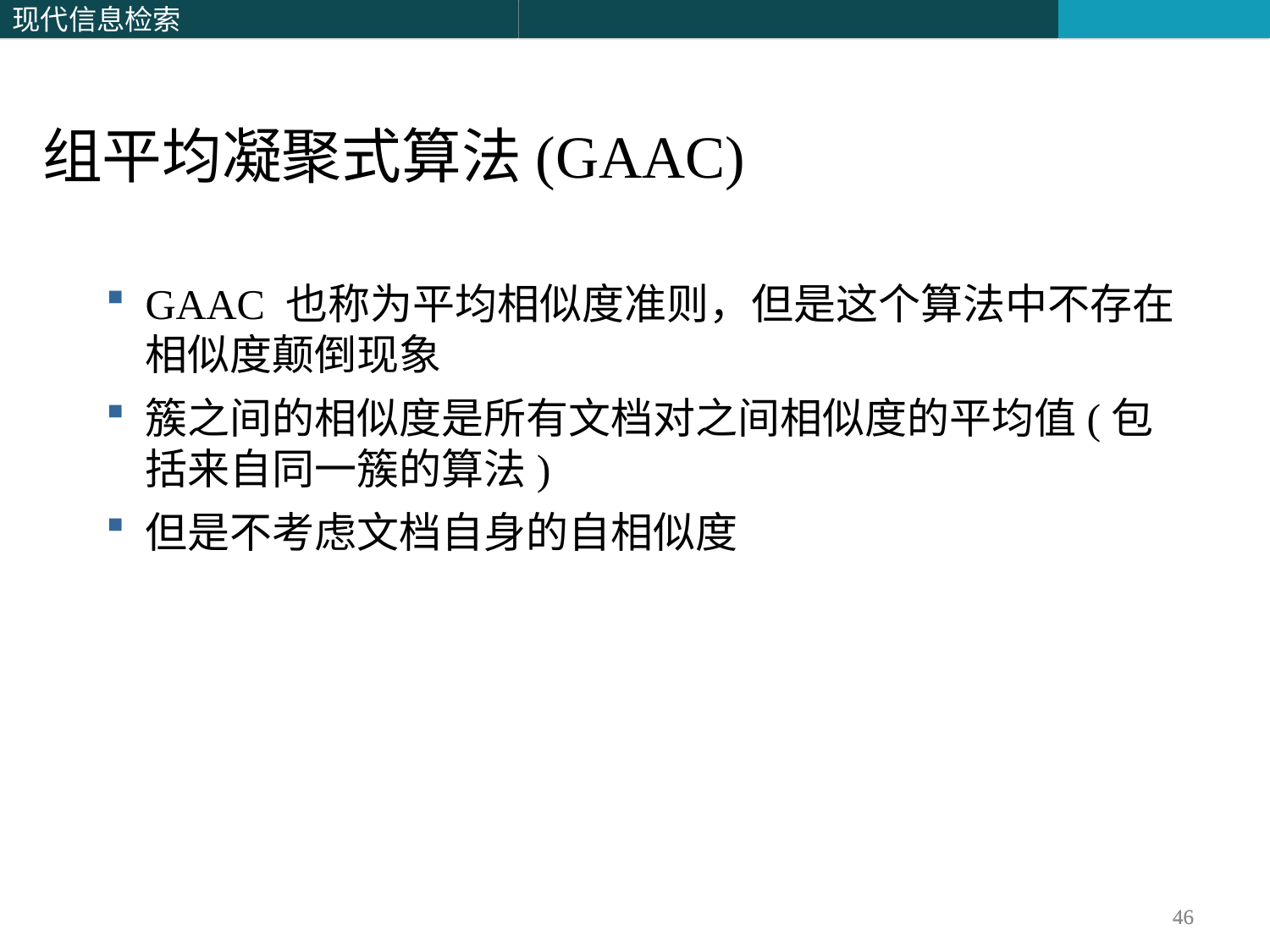

组平均凝聚式算法(GAAC)

GAAC 也称为平均相似度准则，但是这个算法中不存在相似度颠倒现象
簇之间的相似度是所有文档对之间相似度的平均值(包括来自同一簇的算法)
但是不考虑文档自身的自相似度

46
46